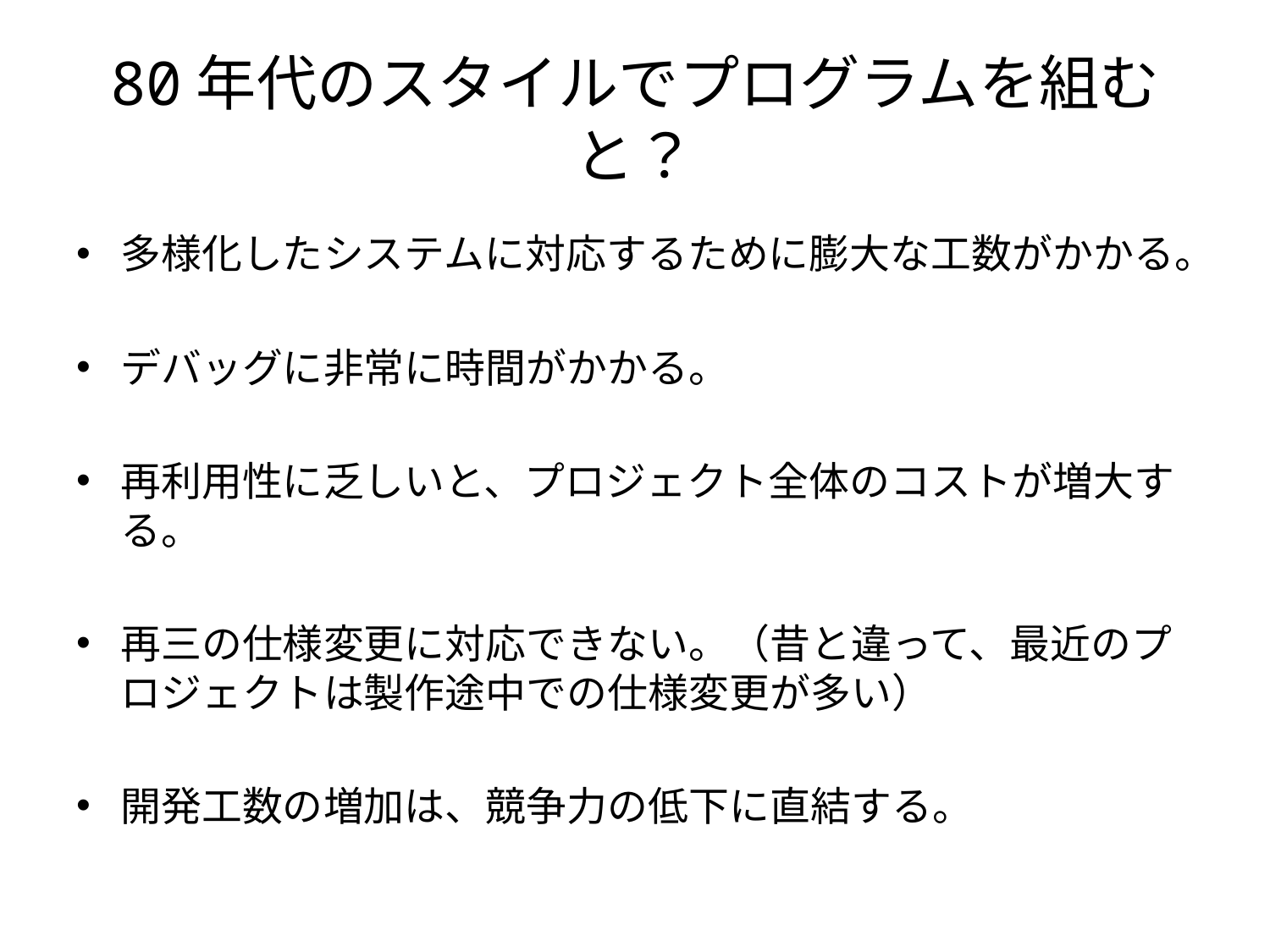

# 80年代のスタイルでプログラムを組むと？
多様化したシステムに対応するために膨大な工数がかかる。

デバッグに非常に時間がかかる。

再利用性に乏しいと、プロジェクト全体のコストが増大する。

再三の仕様変更に対応できない。（昔と違って、最近のプロジェクトは製作途中での仕様変更が多い）

開発工数の増加は、競争力の低下に直結する。